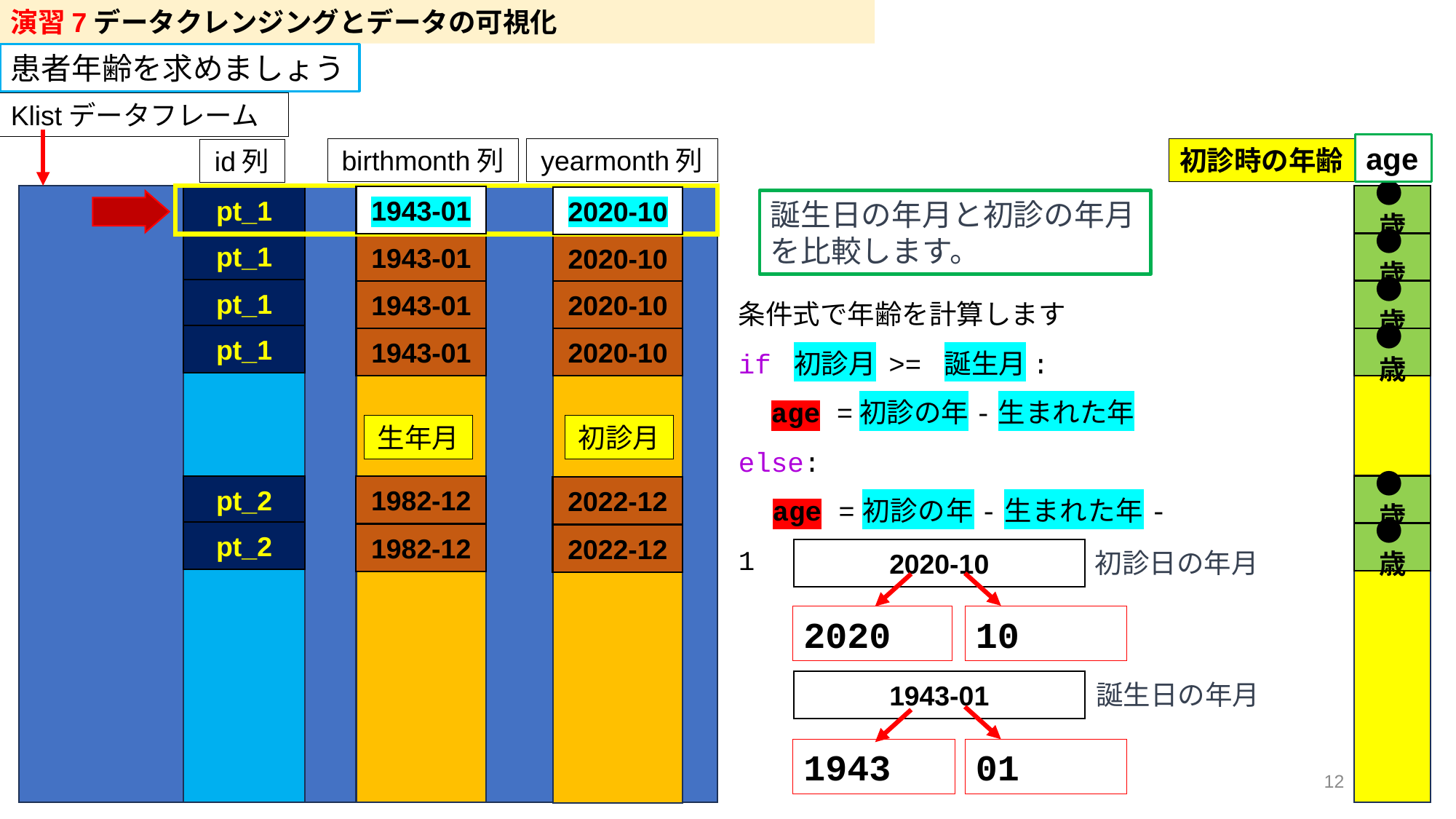

演習7データクレンジングとデータの可視化
患者年齢を求めましょう
Klistデータフレーム
age
birthmonth列
yearmonth列
初診時の年齢
id列

●歳

pt_1
1943-01

2020-10
誕生日の年月と初診の年月を比較します。

pt_1
●歳
1943-01
2020-10
条件式で年齢を計算します
if 初診月 >= 誕生月:
  age =初診の年-生まれた年
else:
  age =初診の年-生まれた年-1
pt_1
1943-01
●歳
2020-10
pt_1
1943-01
2020-10
●歳
生年月
初診月
●歳
pt_2
1982-12
2022-12
pt_2
●歳
1982-12
2022-12
2020-10
初診日の年月
2020
10
1943-01
誕生日の年月
1943
01
12